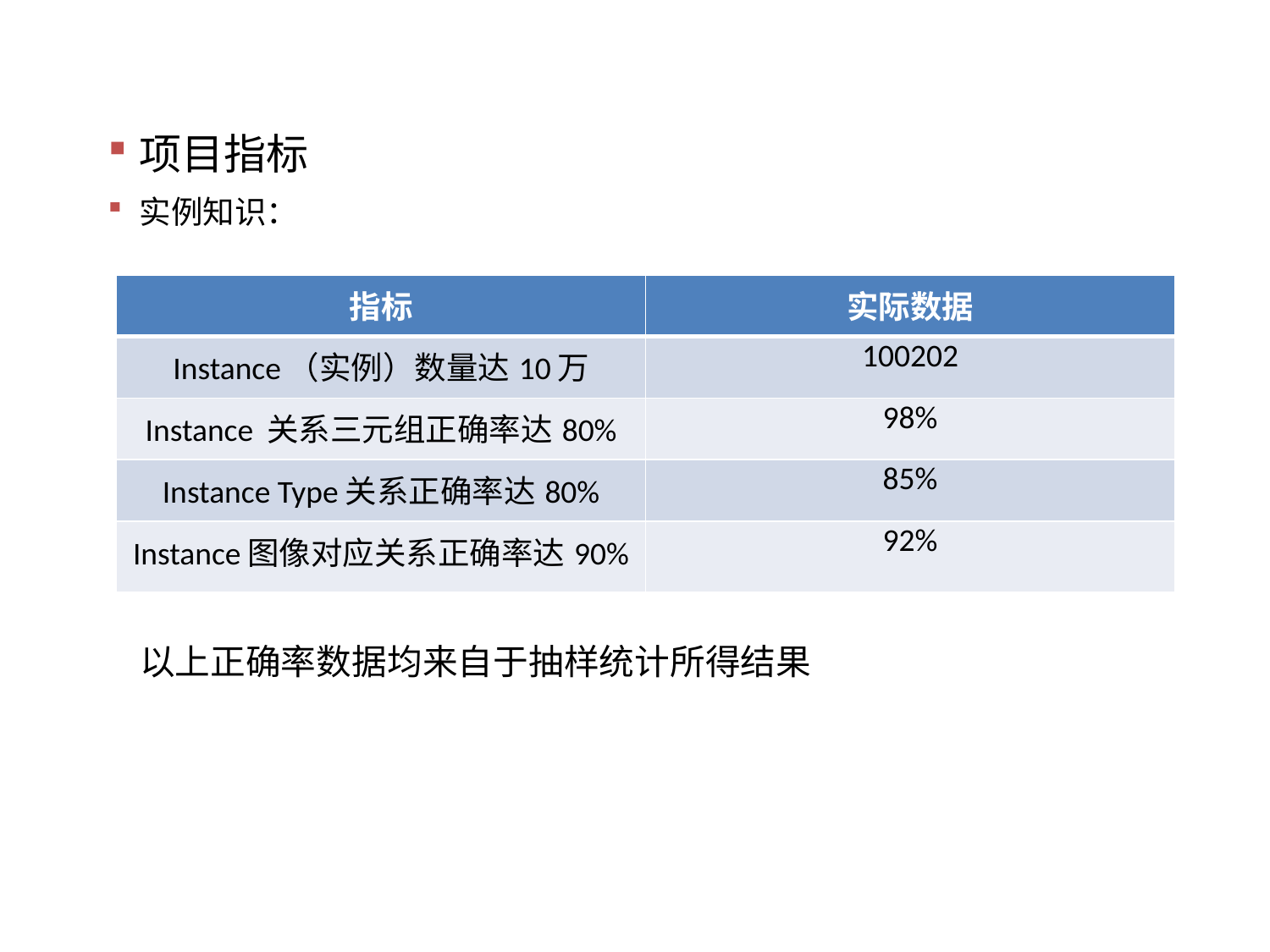

项目指标
实例知识：

以上正确率数据均来自于抽样统计所得结果

| 指标 | 实际数据 |
| --- | --- |
| Instance（实例）数量达10万 | 100202 |
| Instance 关系三元组正确率达80% | 98% |
| Instance Type关系正确率达80% | 85% |
| Instance图像对应关系正确率达90% | 92% |